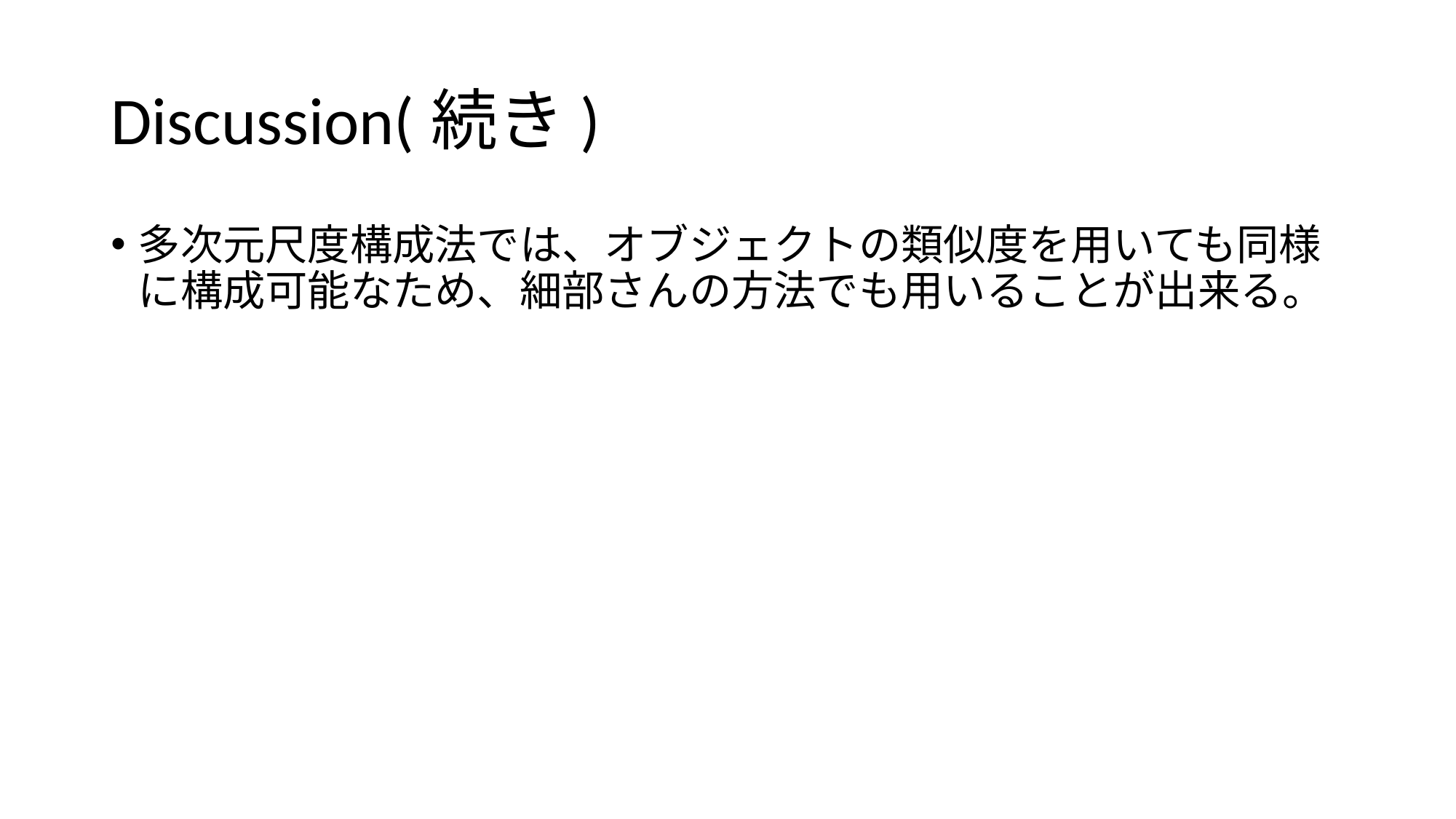

# Discussion(続き)
多次元尺度構成法では、オブジェクトの類似度を用いても同様に構成可能なため、細部さんの方法でも用いることが出来る。